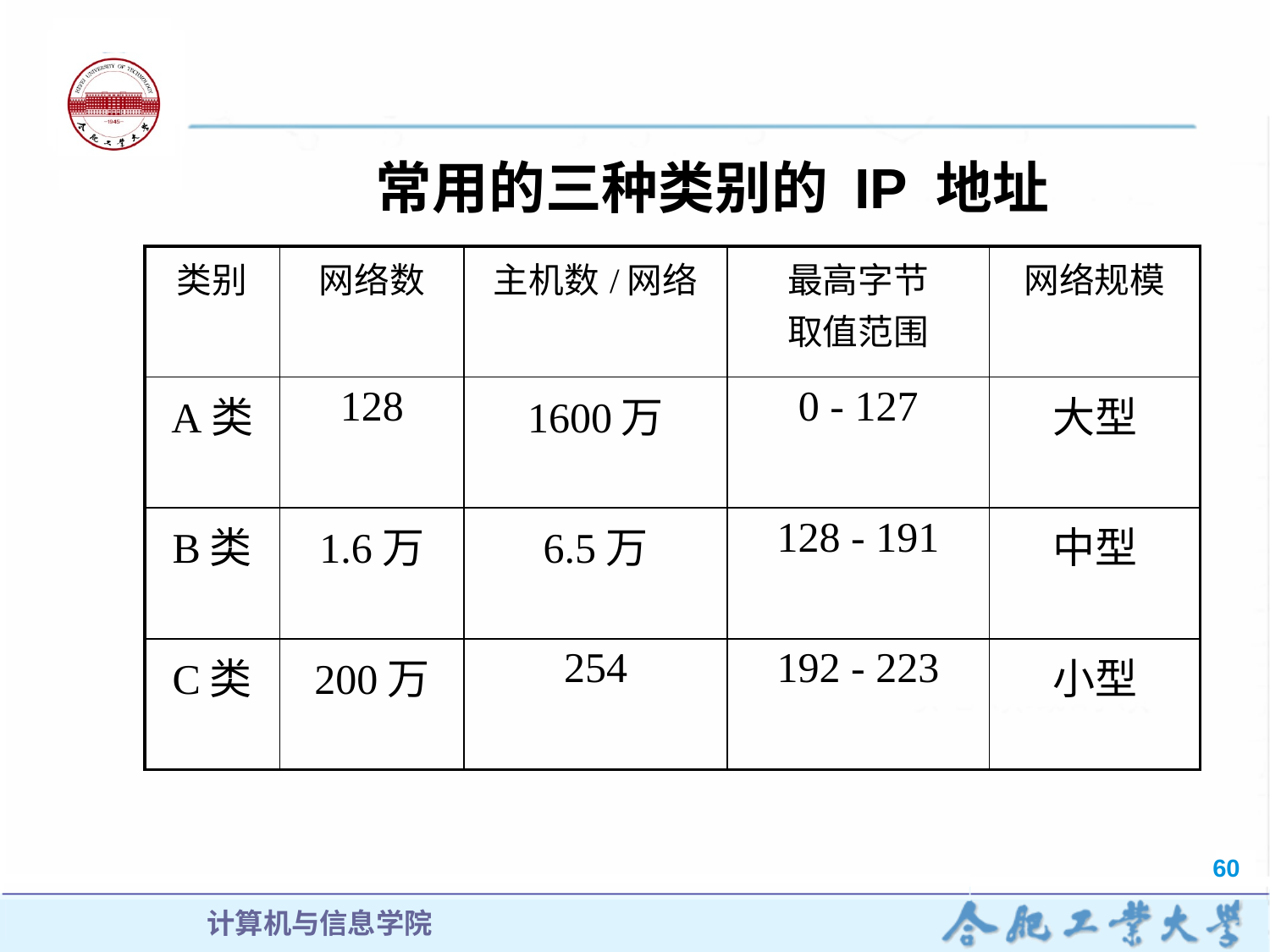

常用的三种类别的 IP 地址
| 类别 | 网络数 | 主机数/网络 | 最高字节 取值范围 | 网络规模 |
| --- | --- | --- | --- | --- |
| A类 | 128 | 1600万 | 0 - 127 | 大型 |
| B类 | 1.6万 | 6.5万 | 128 - 191 | 中型 |
| C类 | 200万 | 254 | 192 - 223 | 小型 |